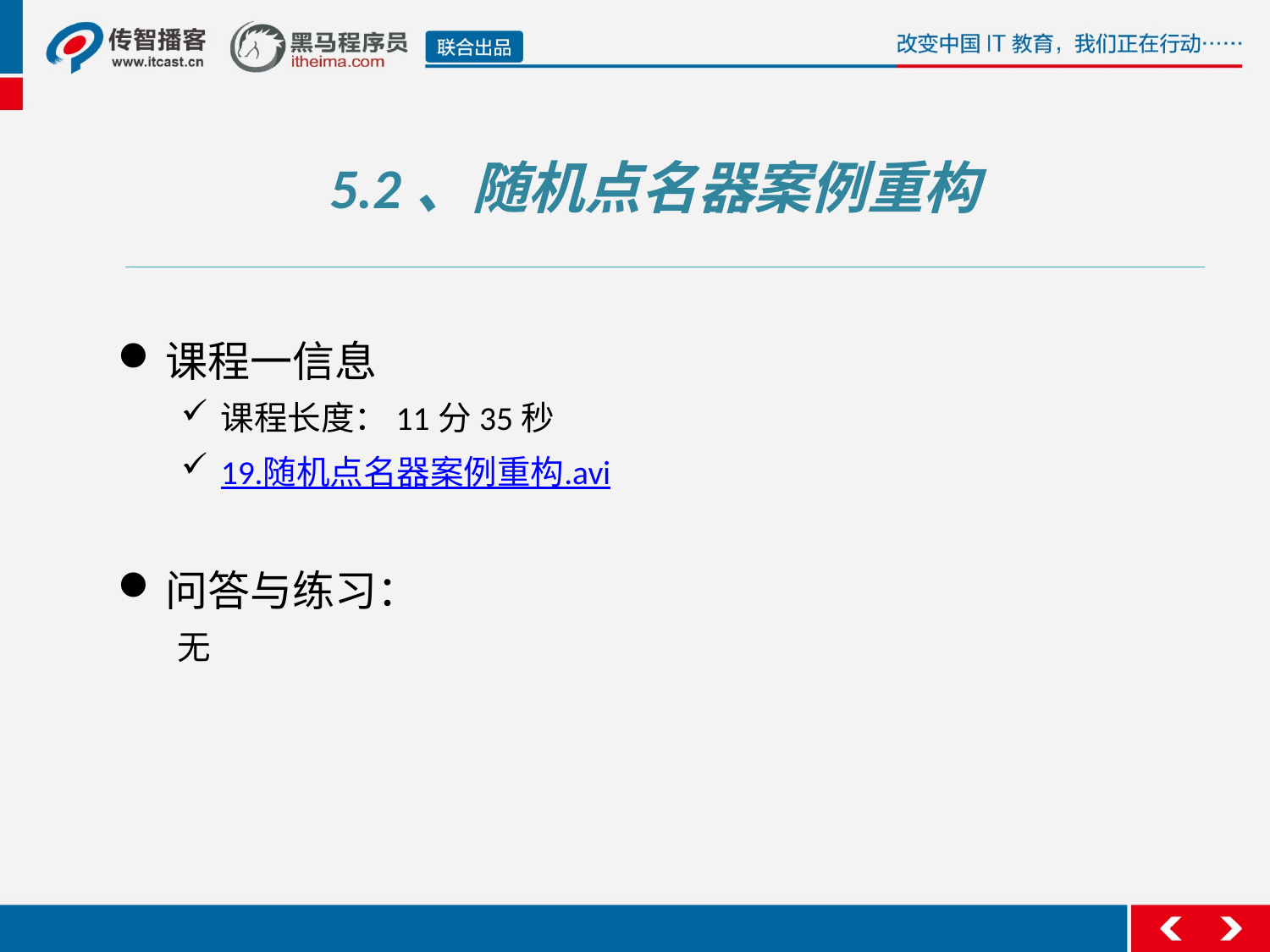

5.2、随机点名器案例重构

课程一信息
课程长度：11分35秒
19.随机点名器案例重构.avi

问答与练习：
       无